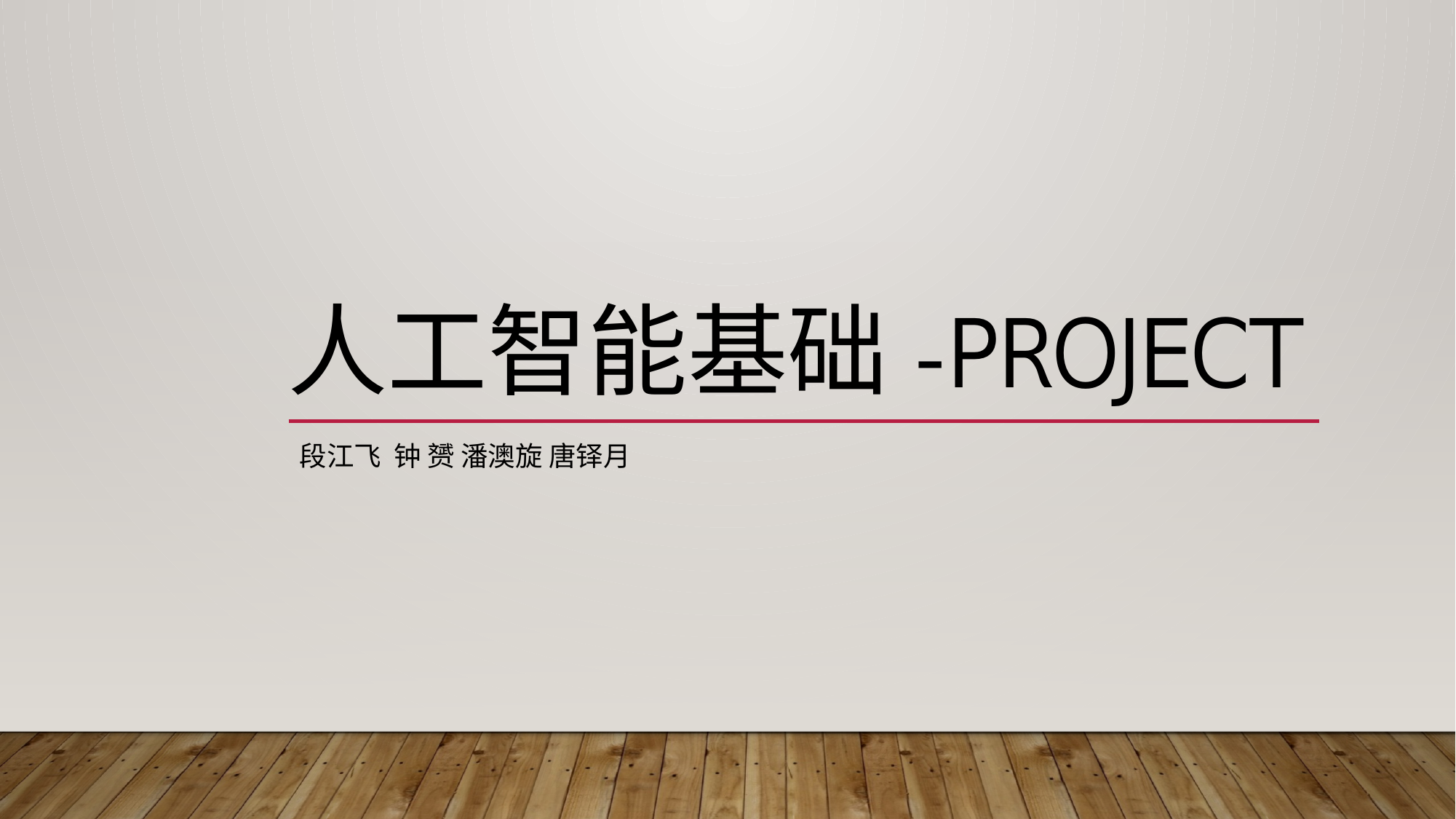

# 人工智能基础-PROJECT
段江飞  钟 赟 潘澳旋 唐铎月